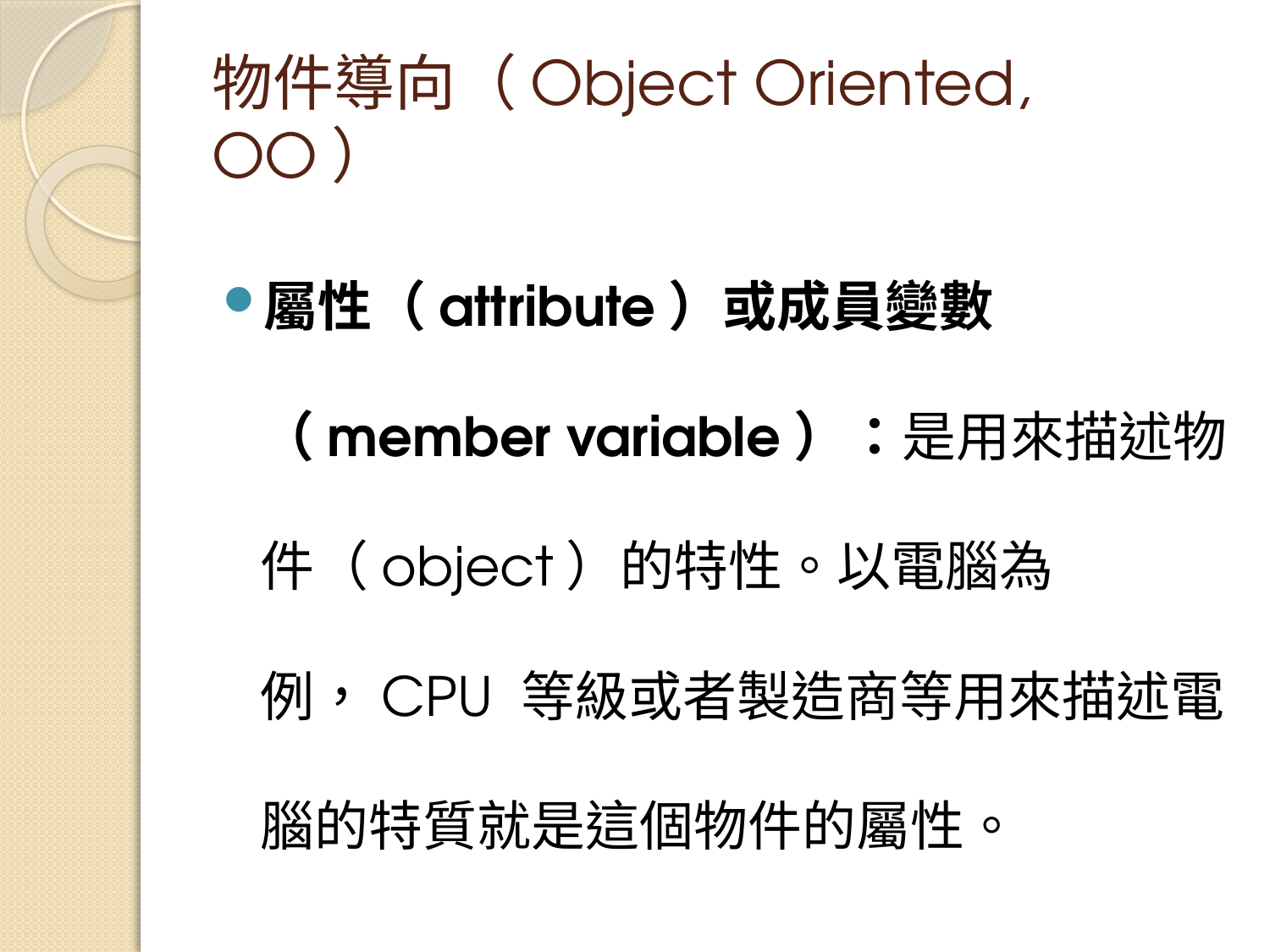

# 物件導向（Object Oriented, OO）
屬性（attribute）或成員變數（member variable）：是用來描述物件（object）的特性。以電腦為例，CPU 等級或者製造商等用來描述電腦的特質就是這個物件的屬性。